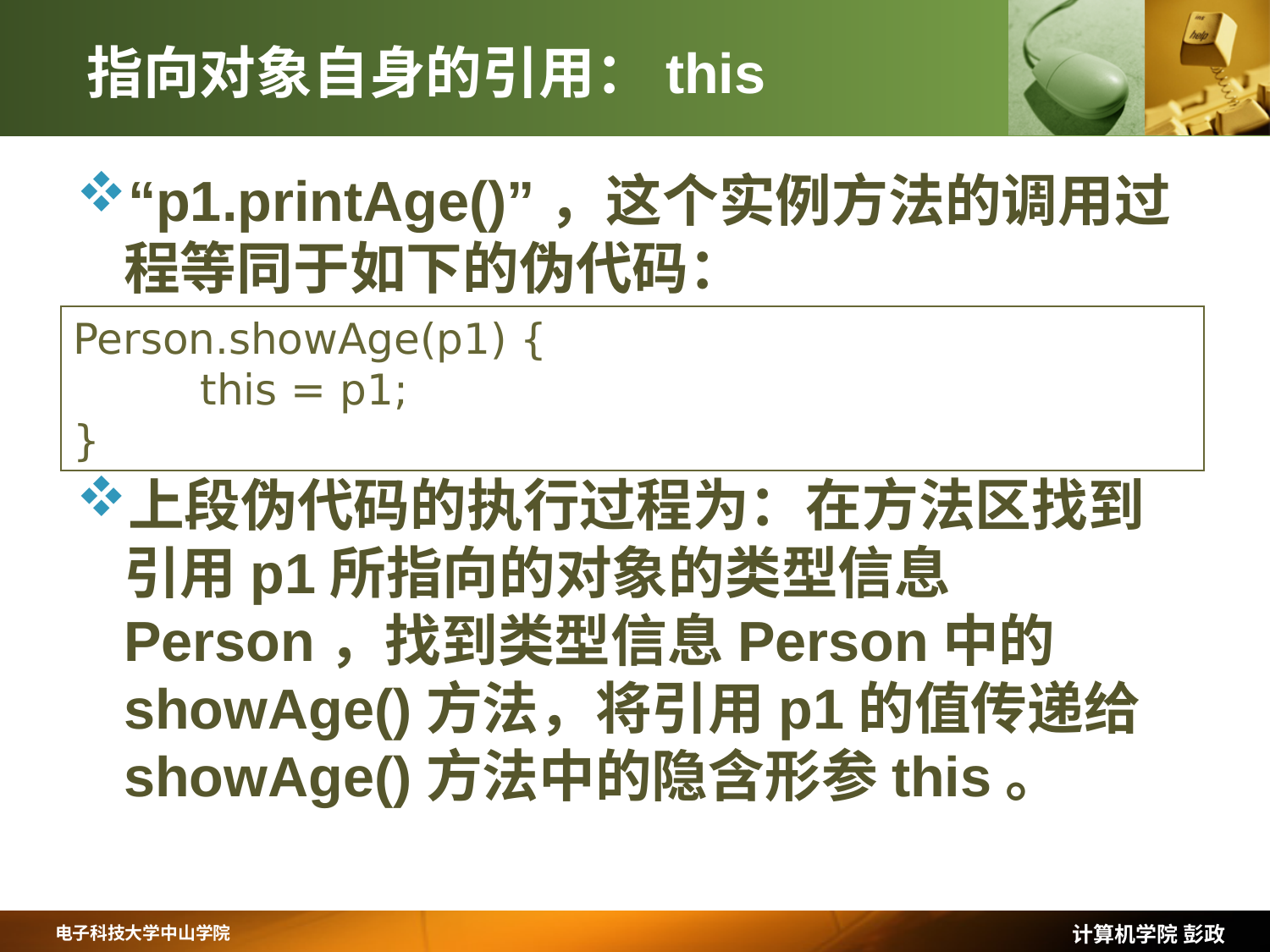

# 指向对象自身的引用：this
“p1.printAge()”，这个实例方法的调用过程等同于如下的伪代码：

上段伪代码的执行过程为：在方法区找到引用p1所指向的对象的类型信息Person，找到类型信息Person中的showAge()方法，将引用p1的值传递给showAge()方法中的隐含形参this。

Person.showAge(p1) {
	this = p1;
}
计算机学院 彭政
电子科技大学中山学院